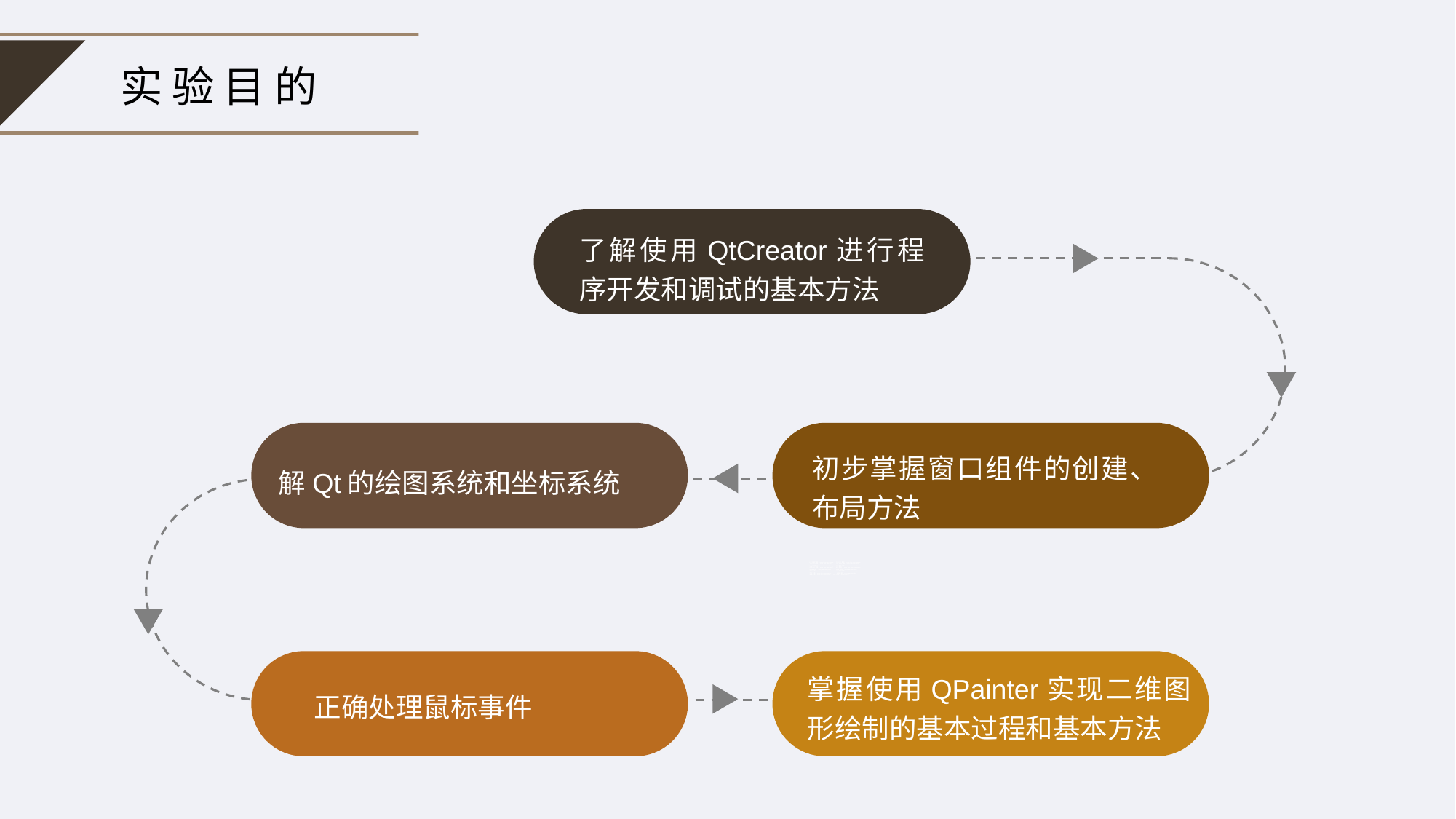

实验目的

了解使用QtCreator进行程序开发和调试的基本方法
初步掌握窗口组件的创建、布局方法
解Qt的绘图系统和坐标系统
掌握使用QPainter实现二维图形绘制的基本过程和基本方法
正确处理鼠标事件